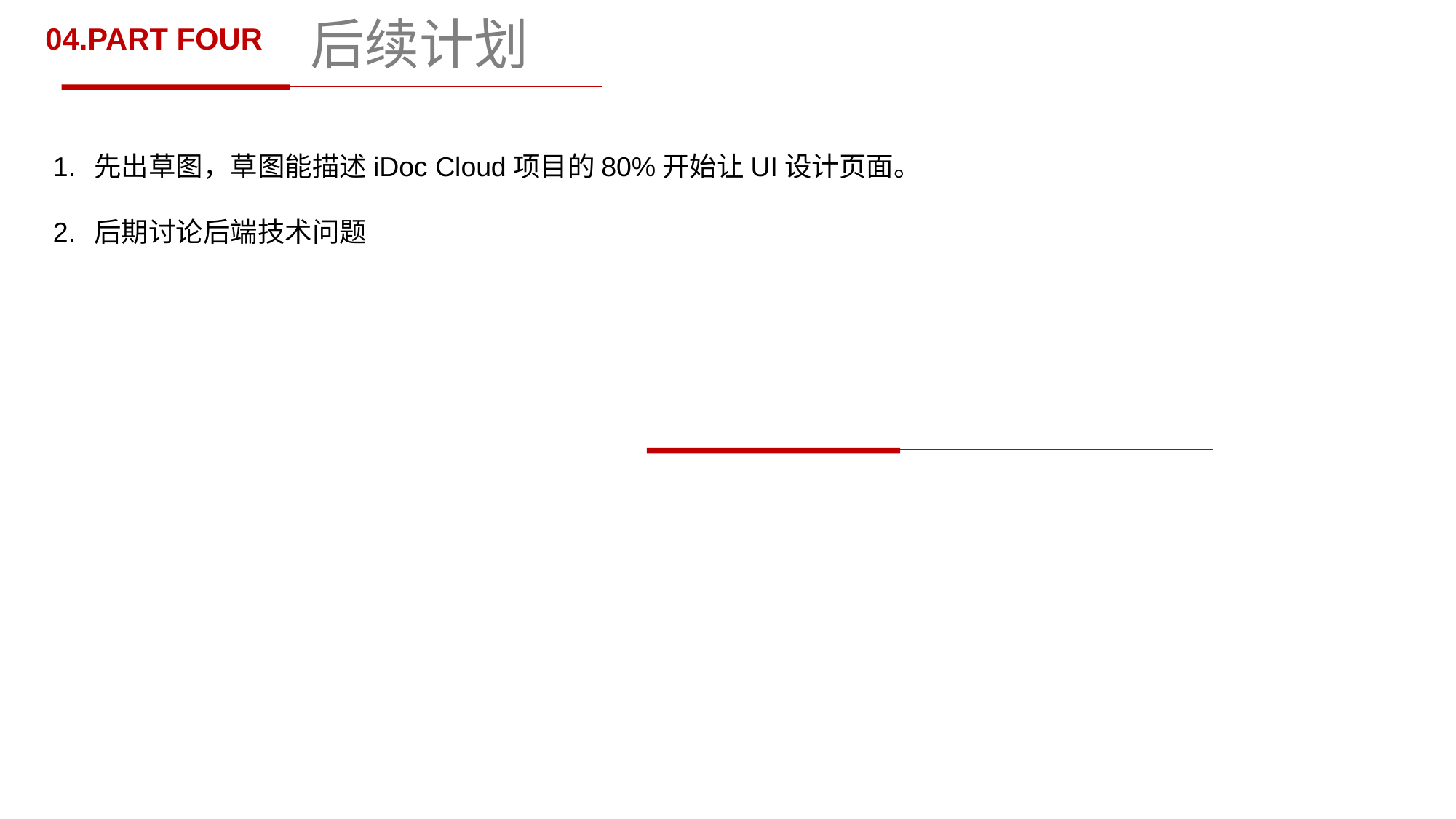

# 后续计划
04.PART FOUR

先出草图，草图能描述iDoc Cloud项目的80%开始让UI设计页面。

后期讨论后端技术问题